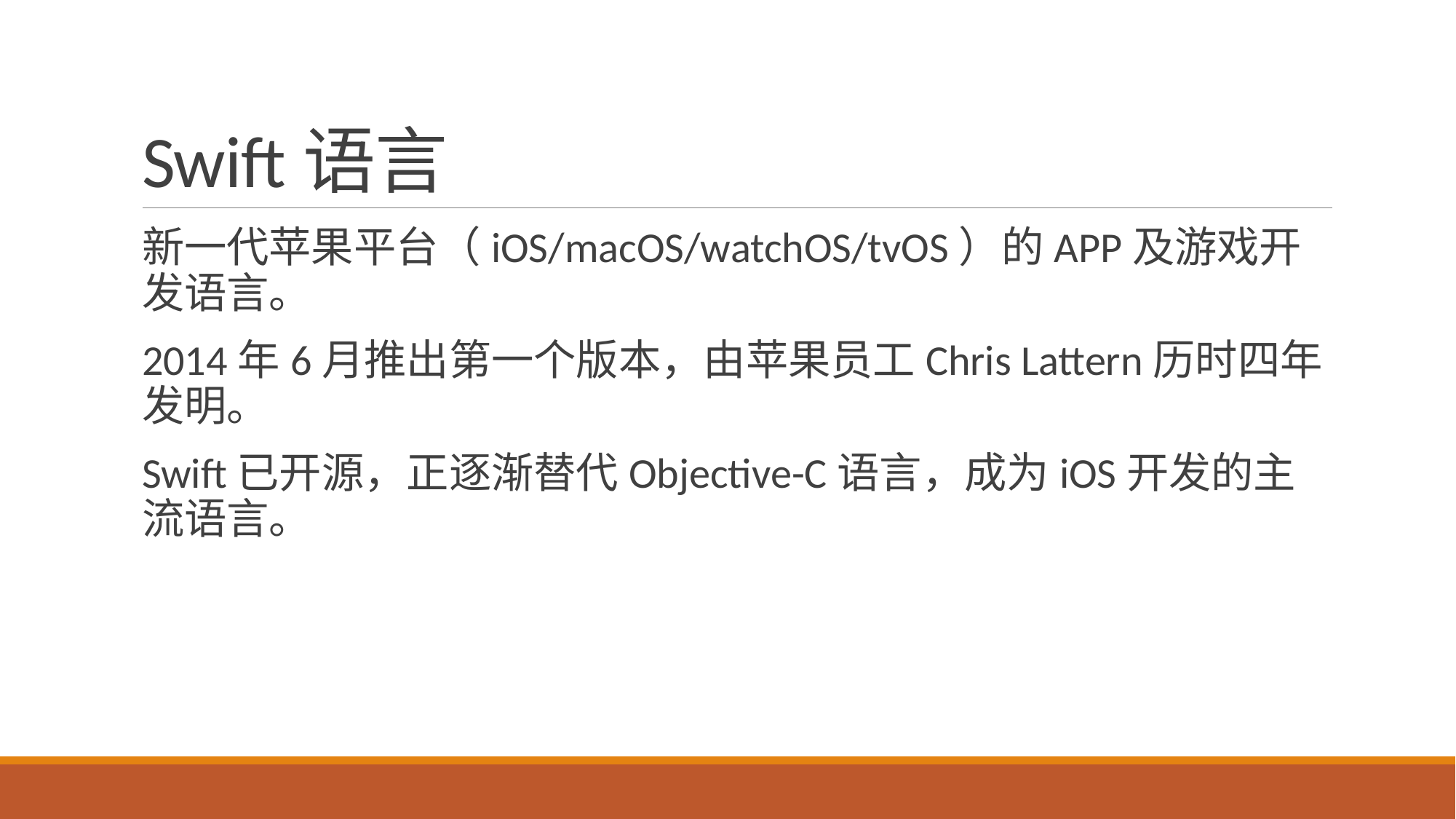

# Swift语言
新一代苹果平台（iOS/macOS/watchOS/tvOS）的APP及游戏开发语言。
2014年6月推出第一个版本，由苹果员工Chris Lattern历时四年发明。
Swift已开源，正逐渐替代Objective-C语言，成为iOS开发的主流语言。